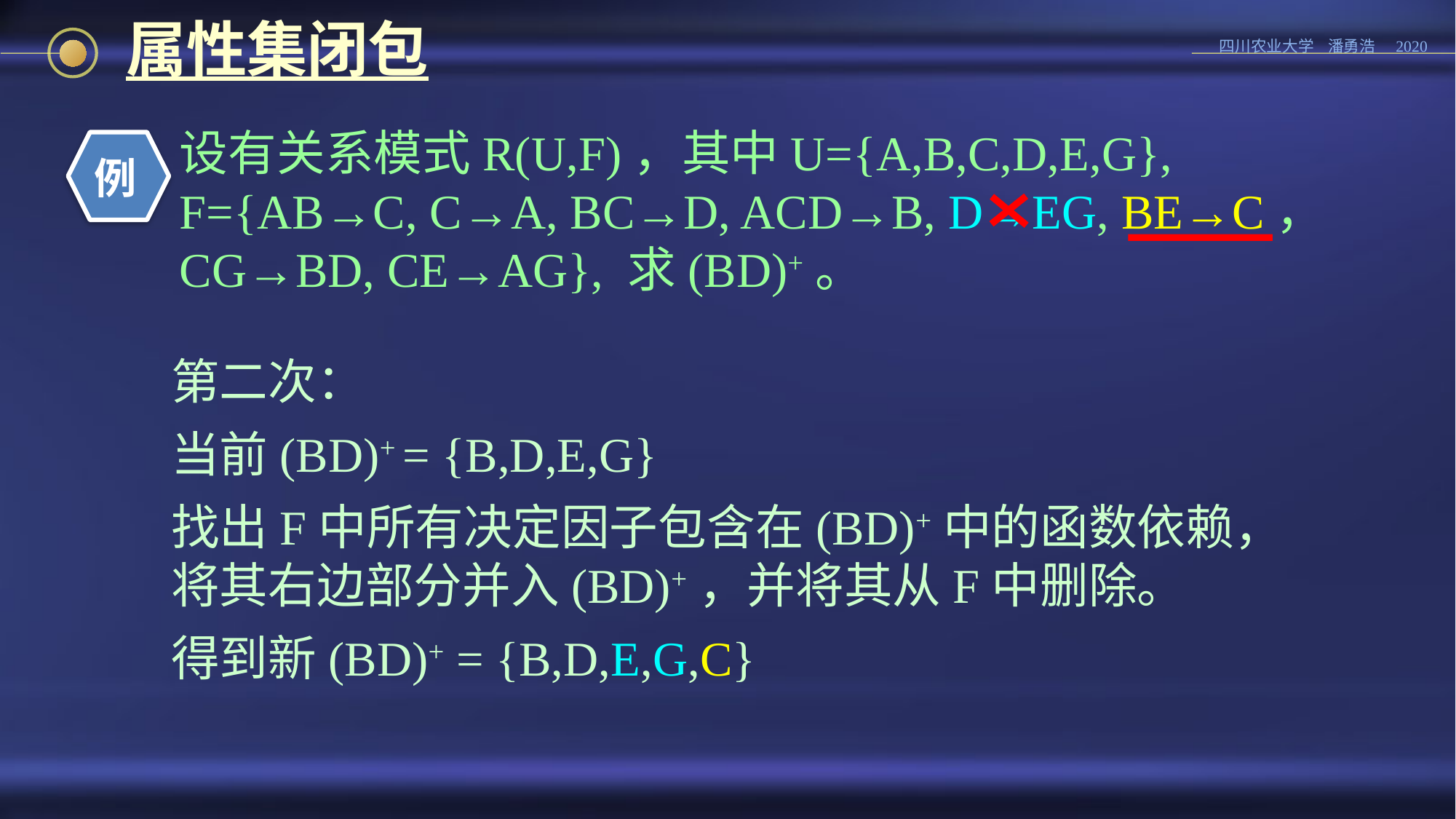

# 属性集闭包
设有关系模式R(U,F)，其中U={A,B,C,D,E,G},    F={AB→C, C→A, BC→D, ACD→B, D→EG, BE→C，CG→BD, CE→AG}, 求(BD)+。
例

第二次：
当前(BD)+ = {B,D,E,G}
找出F中所有决定因子包含在(BD)+中的函数依赖，将其右边部分并入(BD)+，并将其从F中删除。
得到新(BD)+ = {B,D,E,G,C}